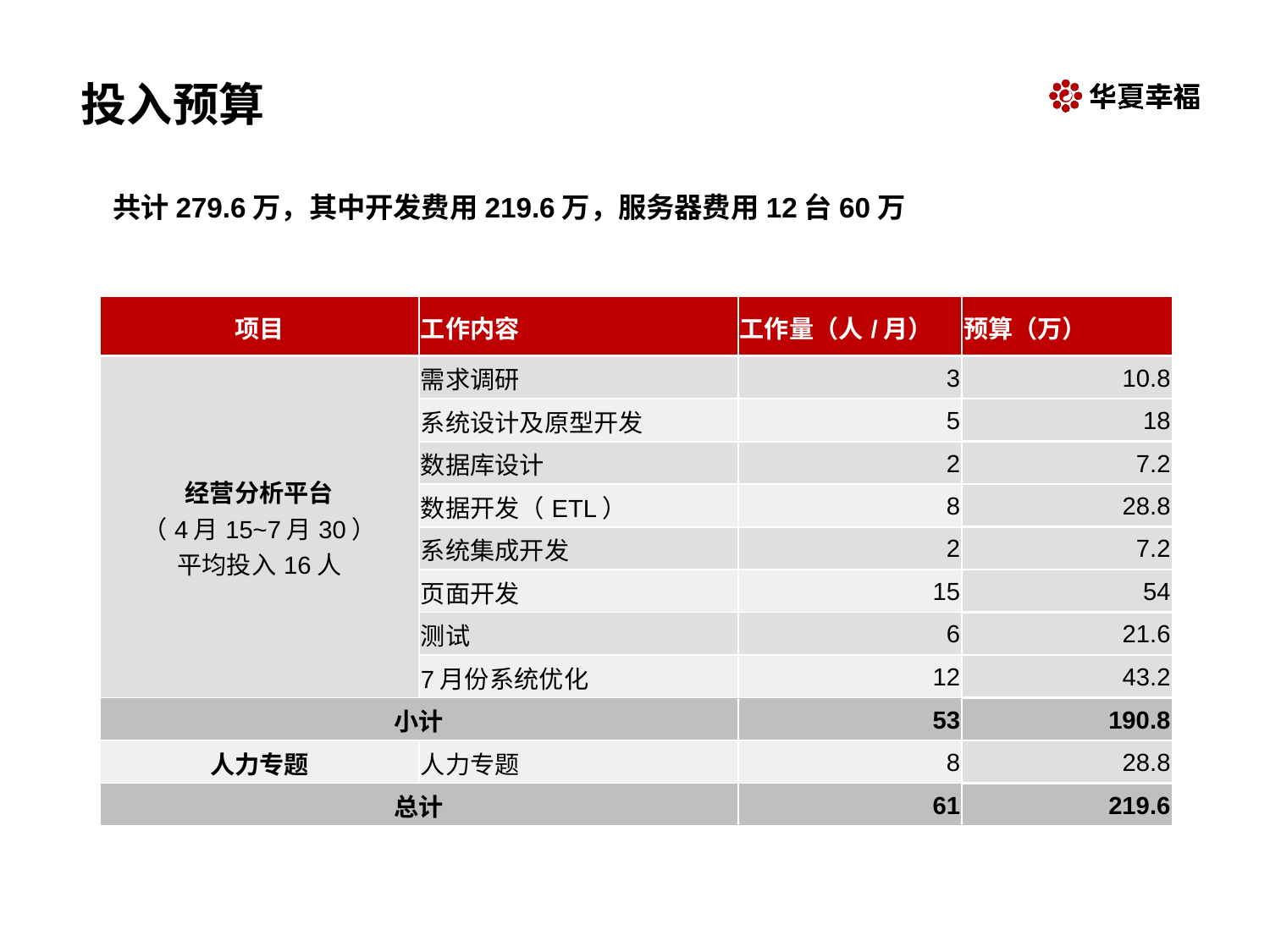

# 投入预算
共计279.6万，其中开发费用219.6万，服务器费用12台60万
| 项目 | 工作内容 | 工作量（人/月） | 预算（万） |
| --- | --- | --- | --- |
| 经营分析平台 （4月15~7月30） 平均投入16人 | 需求调研 | 3 | 10.8 |
|  | 系统设计及原型开发 | 5 | 18 |
|  | 数据库设计 | 2 | 7.2 |
|  | 数据开发（ETL） | 8 | 28.8 |
|  | 系统集成开发 | 2 | 7.2 |
|  | 页面开发 | 15 | 54 |
|  | 测试 | 6 | 21.6 |
|  | 7月份系统优化 | 12 | 43.2 |
| 小计 |  | 53 | 190.8 |
| 人力专题 | 人力专题 | 8 | 28.8 |
| 总计 |  | 61 | 219.6 |